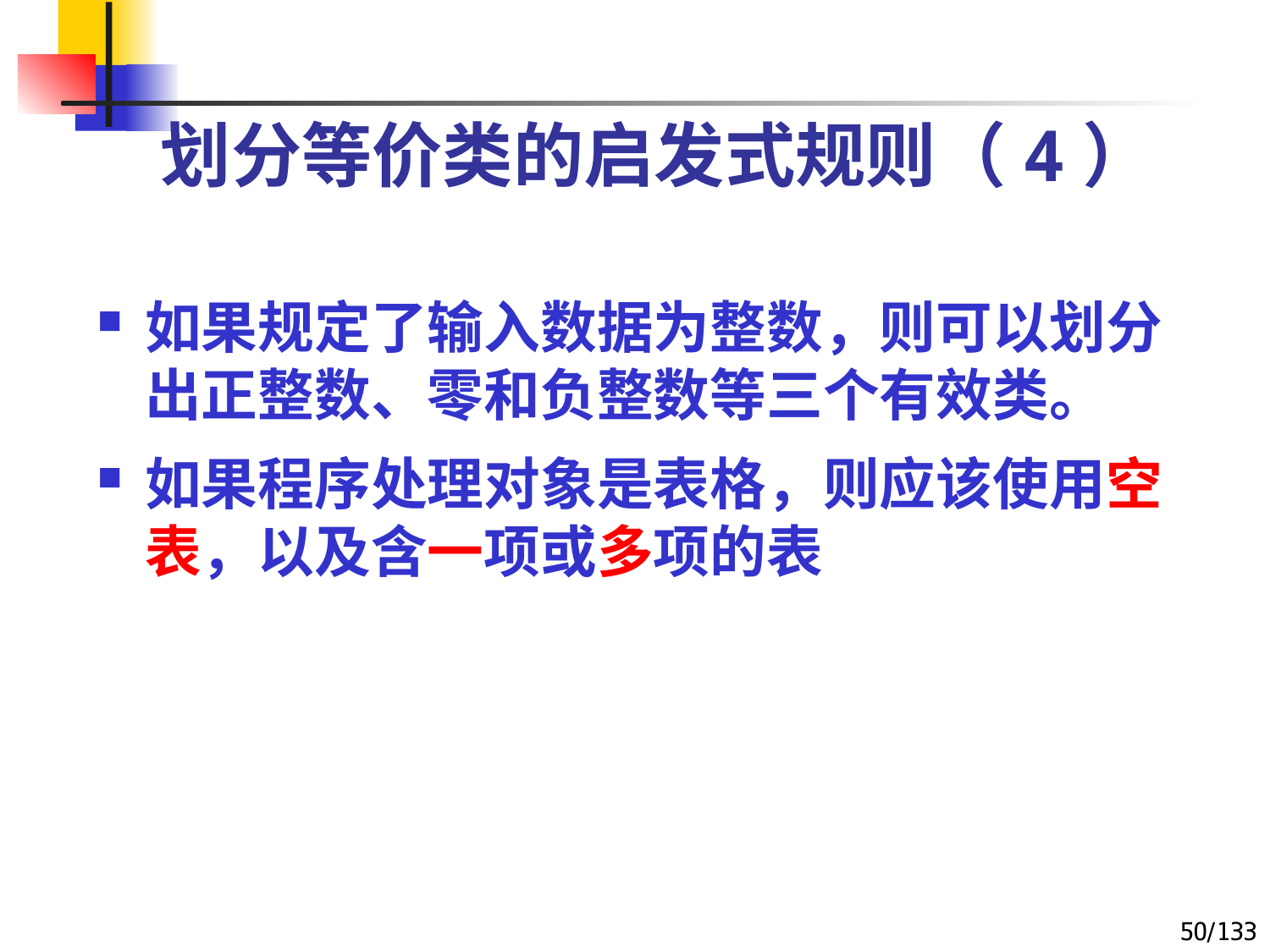

# 划分等价类的启发式规则（4）
如果规定了输入数据为整数，则可以划分出正整数、零和负整数等三个有效类。
如果程序处理对象是表格，则应该使用空表，以及含一项或多项的表

50/133